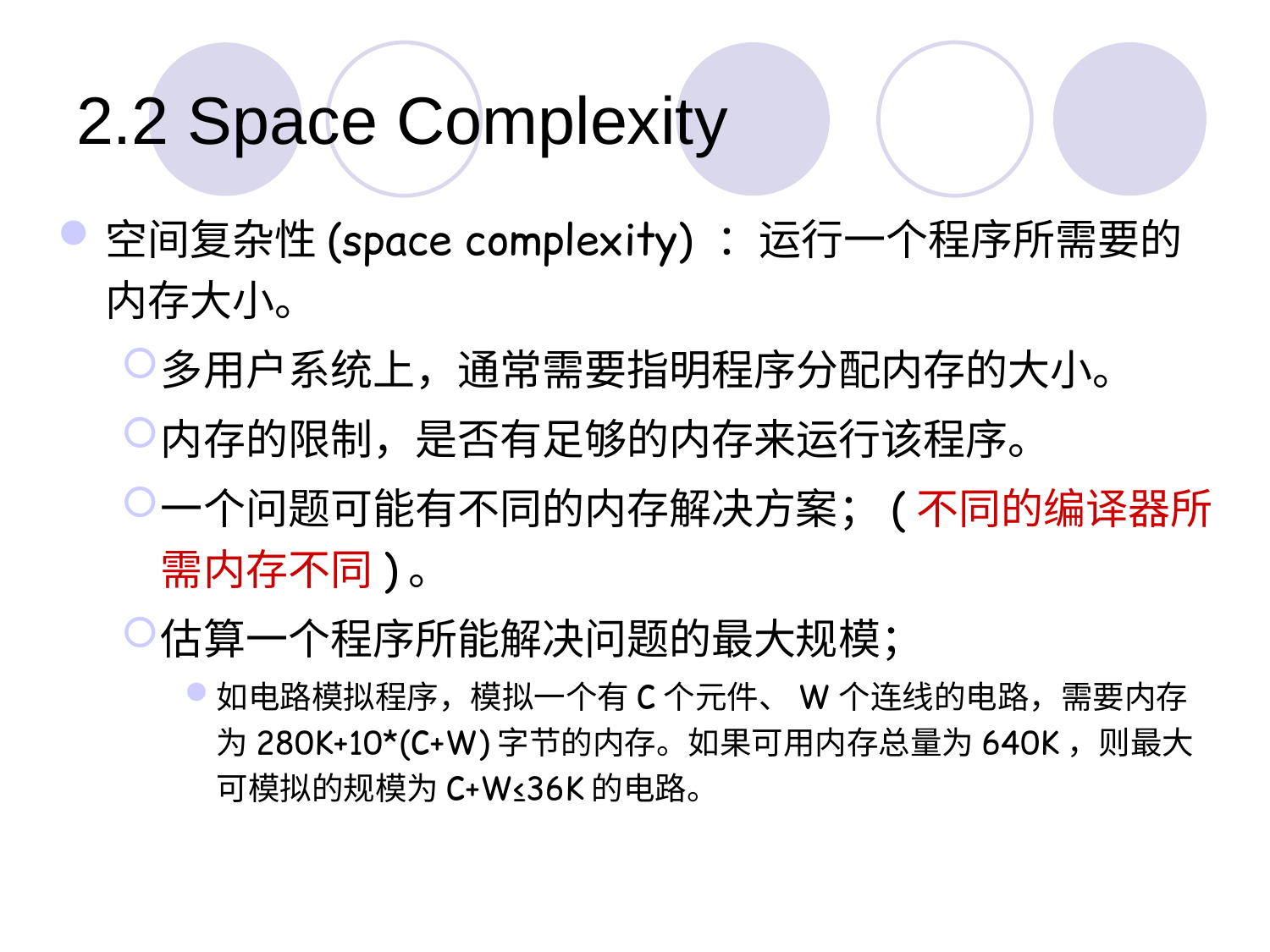

# 2.2 Space Complexity
空间复杂性(space complexity) ：运行一个程序所需要的内存大小。
多用户系统上，通常需要指明程序分配内存的大小。
内存的限制，是否有足够的内存来运行该程序。
一个问题可能有不同的内存解决方案；(不同的编译器所需内存不同)。
估算一个程序所能解决问题的最大规模；
如电路模拟程序，模拟一个有C个元件、W个连线的电路，需要内存为280K+10*(C+W)字节的内存。如果可用内存总量为640K，则最大可模拟的规模为C+W≤36K的电路。

12